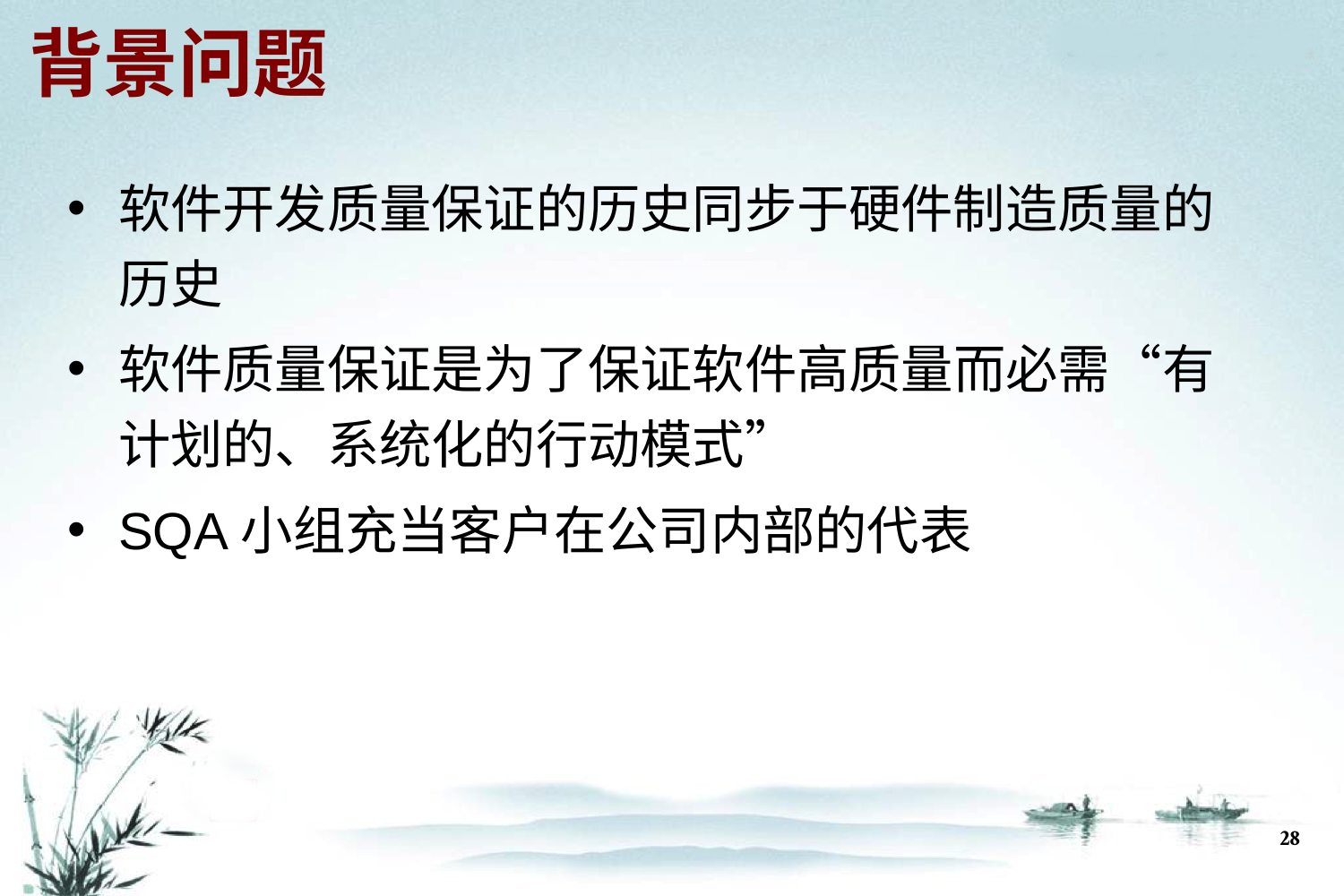

# 背景问题
软件开发质量保证的历史同步于硬件制造质量的历史
软件质量保证是为了保证软件高质量而必需“有计划的、系统化的行动模式”
SQA小组充当客户在公司内部的代表
28